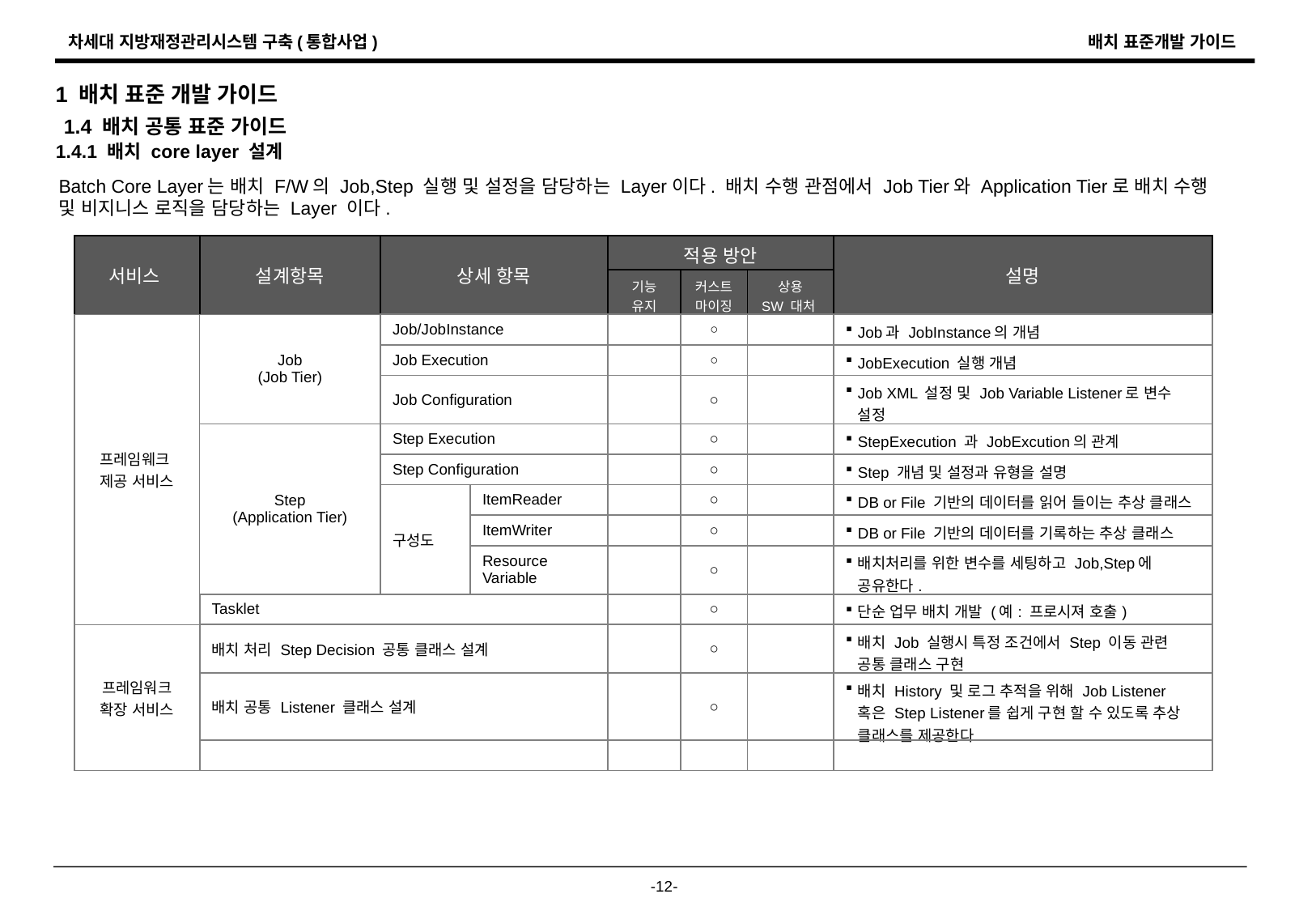

1 배치 표준 개발 가이드
1.4 배치 공통 표준 가이드
1.4.1 배치 core layer 설계
Batch Core Layer는 배치 F/W의 Job,Step 실행 및 설정을 담당하는 Layer이다. 배치 수행 관점에서 Job Tier와 Application Tier로 배치 수행 및 비지니스 로직을 담당하는 Layer 이다.
| 서비스 | 설계항목 | 상세 항목 |  | 적용 방안 |  |  | 설명 |
| --- | --- | --- | --- | --- | --- | --- | --- |
|  |  |  |  | 기능 유지 | 커스트마이징 | 상용 SW 대처 |  |
| 프레임웨크 제공 서비스 | Job (Job Tier) | Job/JobInstance |  |  | ○ |  | Job과 JobInstance의 개념 |
|  |  | Job Execution |  |  | ○ |  | JobExecution 실행 개념 |
|  |  | Job Configuration |  |  | ○ |  | Job XML 설정 및 Job Variable Listener로 변수 설정 |
|  | Step (Application Tier) | Step Execution |  |  | ○ |  | StepExecution 과 JobExcution의 관계 |
|  |  | Step Configuration |  |  | ○ |  | Step 개념 및 설정과 유형을 설명 |
|  |  | 구성도 | ItemReader |  | ○ |  | DB or File 기반의 데이터를 읽어 들이는 추상 클래스 |
|  |  |  | ItemWriter |  | ○ |  | DB or File 기반의 데이터를 기록하는 추상 클래스 |
|  |  |  | Resource Variable |  | ○ |  | 배치처리를 위한 변수를 세팅하고 Job,Step에 공유한다. |
|  | Tasklet |  |  |  | ○ |  | 단순 업무 배치 개발 (예: 프로시져 호출) |
| 프레임워크 확장 서비스 | 배치 처리 Step Decision 공통 클래스 설계 |  |  |  | ○ |  | 배치 Job 실행시 특정 조건에서 Step 이동 관련 공통 클래스 구현 |
|  | 배치 공통 Listener 클래스 설계 |  |  |  | ○ |  | 배치 History 및 로그 추적을 위해 Job Listener 혹은 Step Listener를 쉽게 구현 할 수 있도록 추상 클래스를 제공한다. |
|  |  |  |  |  |  |  |  |